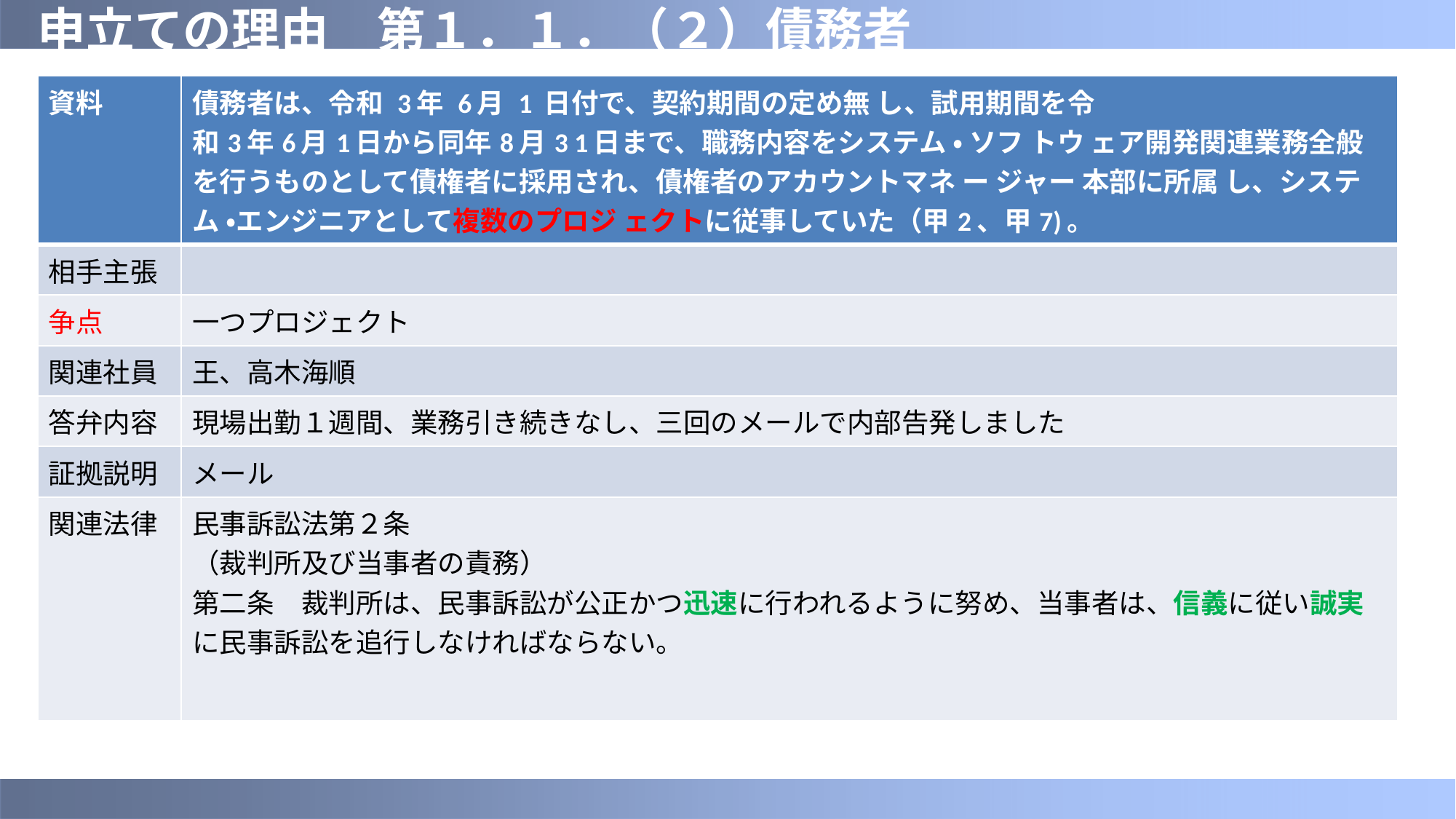

# 申立ての理由　第１．１．（２）債務者
| 資料 | 債務者は、令和 3年 6月 1 日付で、契約期間の定め無 し、試用期間を令 和3年6月1日から同年8月3 1日まで、職務内容をシステム ・ ソフ トウ ェア開発関連業務全般を行うものとして債権者に採用され、債権者のアカウントマネ ー ジャー 本部に所属 し、システム ・エンジニアとして複数のプロジ ェクトに従事していた（甲2、甲7)。 |
| --- | --- |
| 相手主張 |  |
| 争点 | 一つプロジェクト |
| 関連社員 | 王、高木海順 |
| 答弁内容 | 現場出勤１週間、業務引き続きなし、三回のメールで内部告発しました |
| 証拠説明 | メール |
| 関連法律 | 民事訴訟法第２条 （裁判所及び当事者の責務） 第二条　裁判所は、民事訴訟が公正かつ迅速に行われるように努め、当事者は、信義に従い誠実に民事訴訟を追行しなければならない。 |